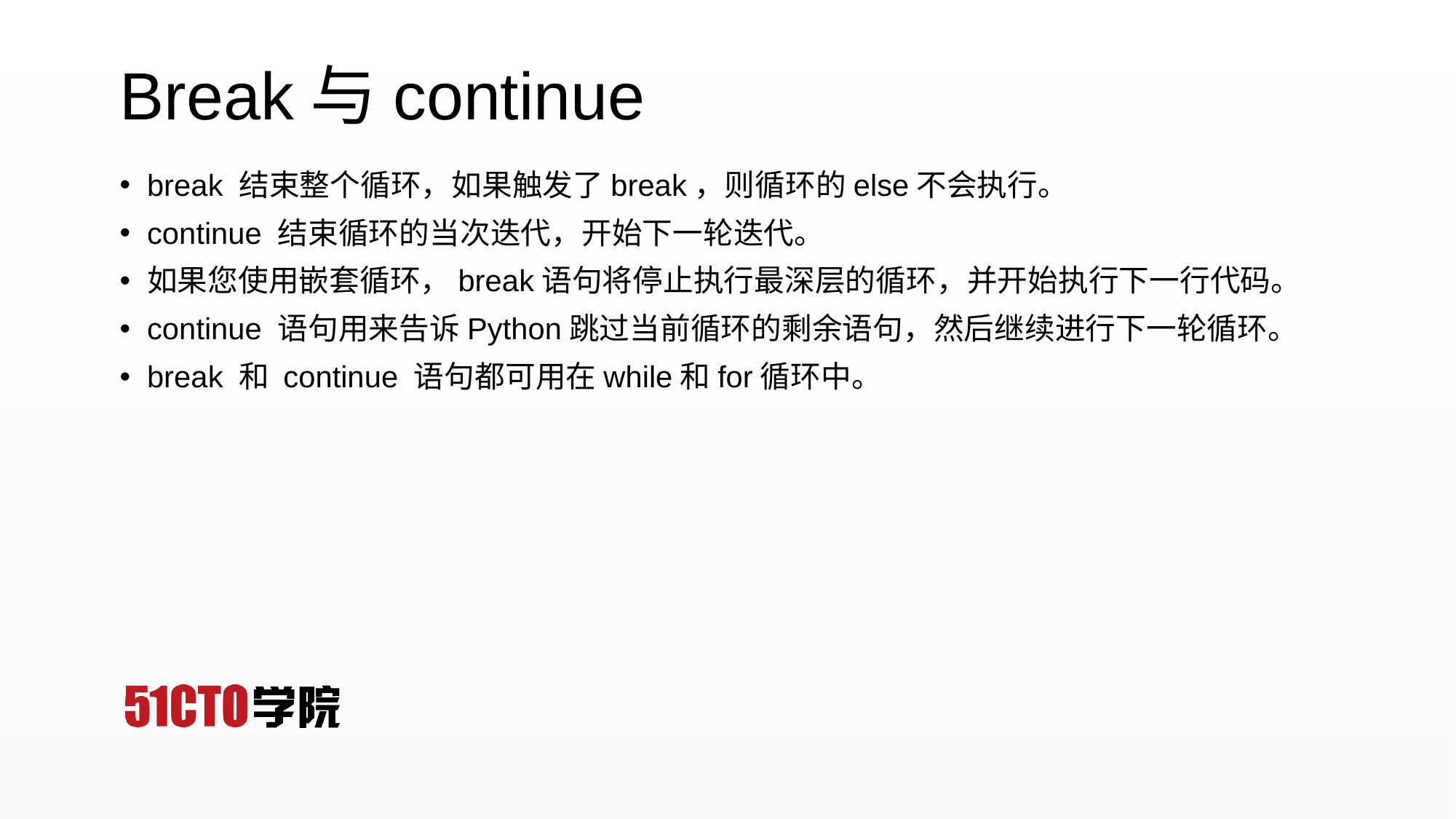

# Break与continue
break 结束整个循环，如果触发了break，则循环的else不会执行。
continue 结束循环的当次迭代，开始下一轮迭代。
如果您使用嵌套循环，break语句将停止执行最深层的循环，并开始执行下一行代码。
continue 语句用来告诉Python跳过当前循环的剩余语句，然后继续进行下一轮循环。
break 和 continue 语句都可用在while和for循环中。